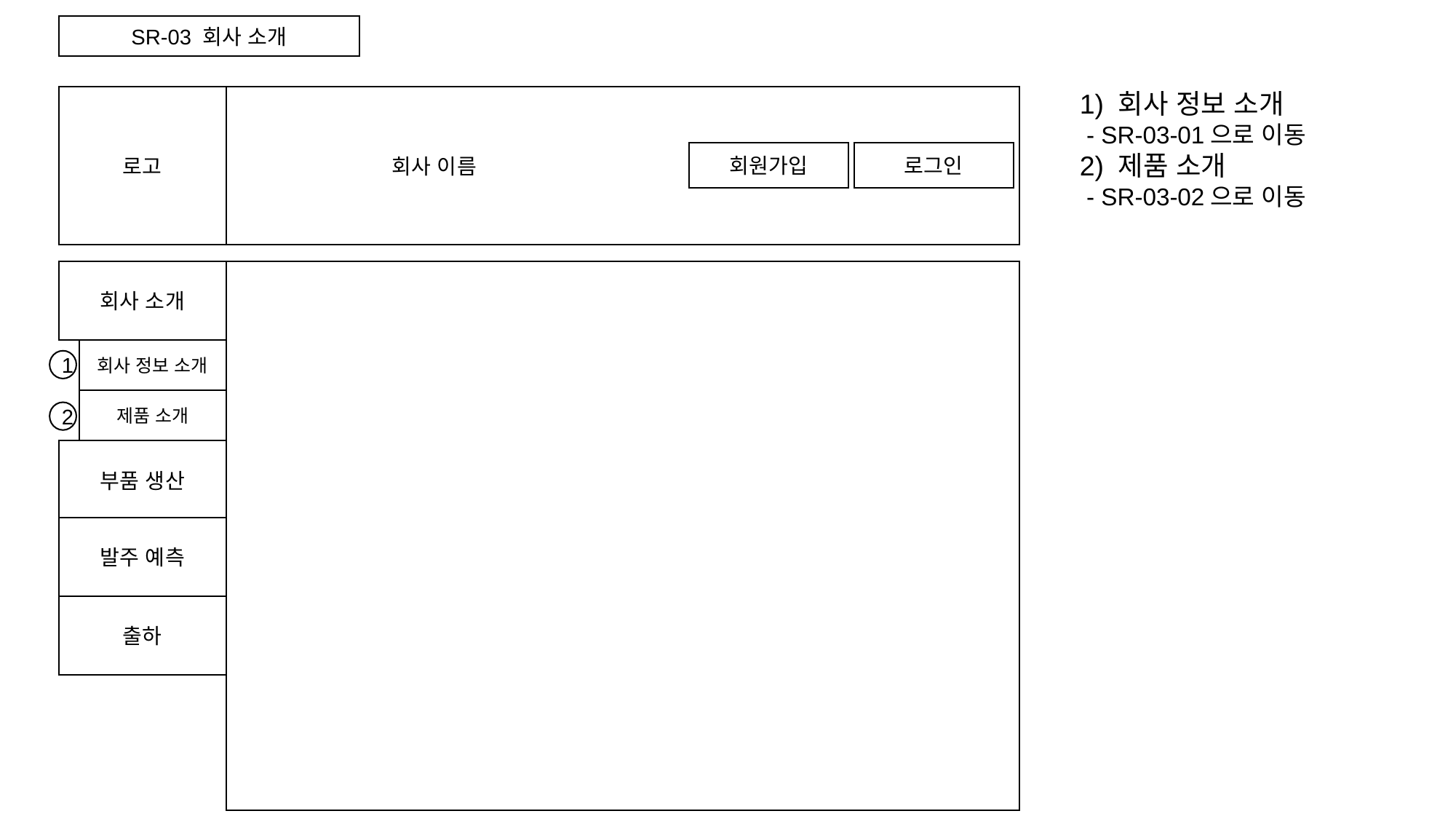

1) 회사 정보 소개
 - SR-03-01으로 이동
2) 제품 소개
 - SR-03-02으로 이동